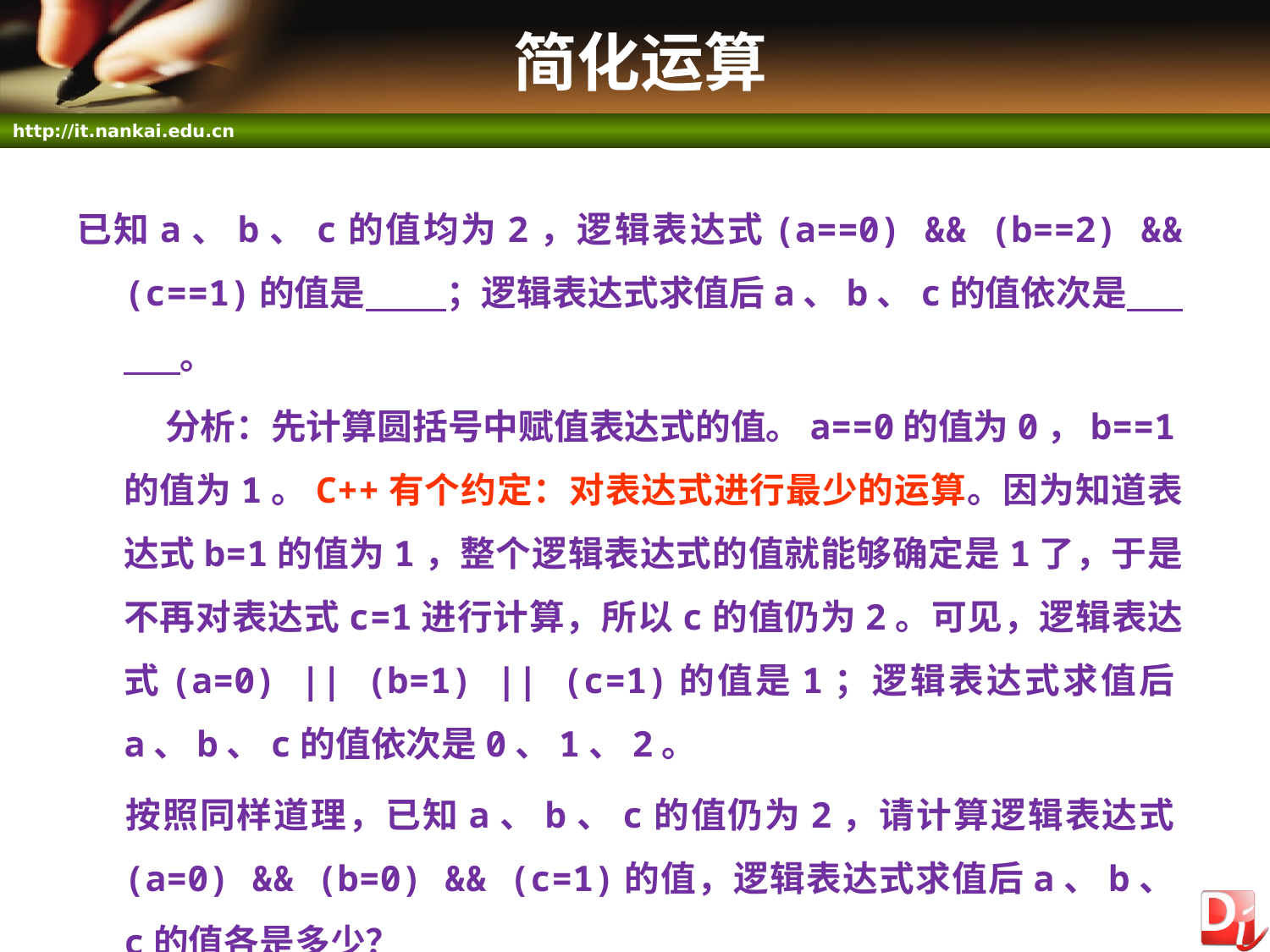

# 简化运算
已知a、b、c的值均为2，逻辑表达式(a==0) && (b==2) && (c==1)的值是          ；逻辑表达式求值后a、b、c的值依次是               。
          分析：先计算圆括号中赋值表达式的值。a==0的值为0，b==1的值为1。C++有个约定：对表达式进行最少的运算。因为知道表达式b=1的值为1，整个逻辑表达式的值就能够确定是1了，于是不再对表达式c=1进行计算，所以c的值仍为2。可见，逻辑表达式(a=0) || (b=1) || (c=1)的值是1；逻辑表达式求值后a、b、c的值依次是0、1、2。
	按照同样道理，已知a、b、c的值仍为2，请计算逻辑表达式(a=0) && (b=0) && (c=1)的值，逻辑表达式求值后a、b、c的值各是多少？